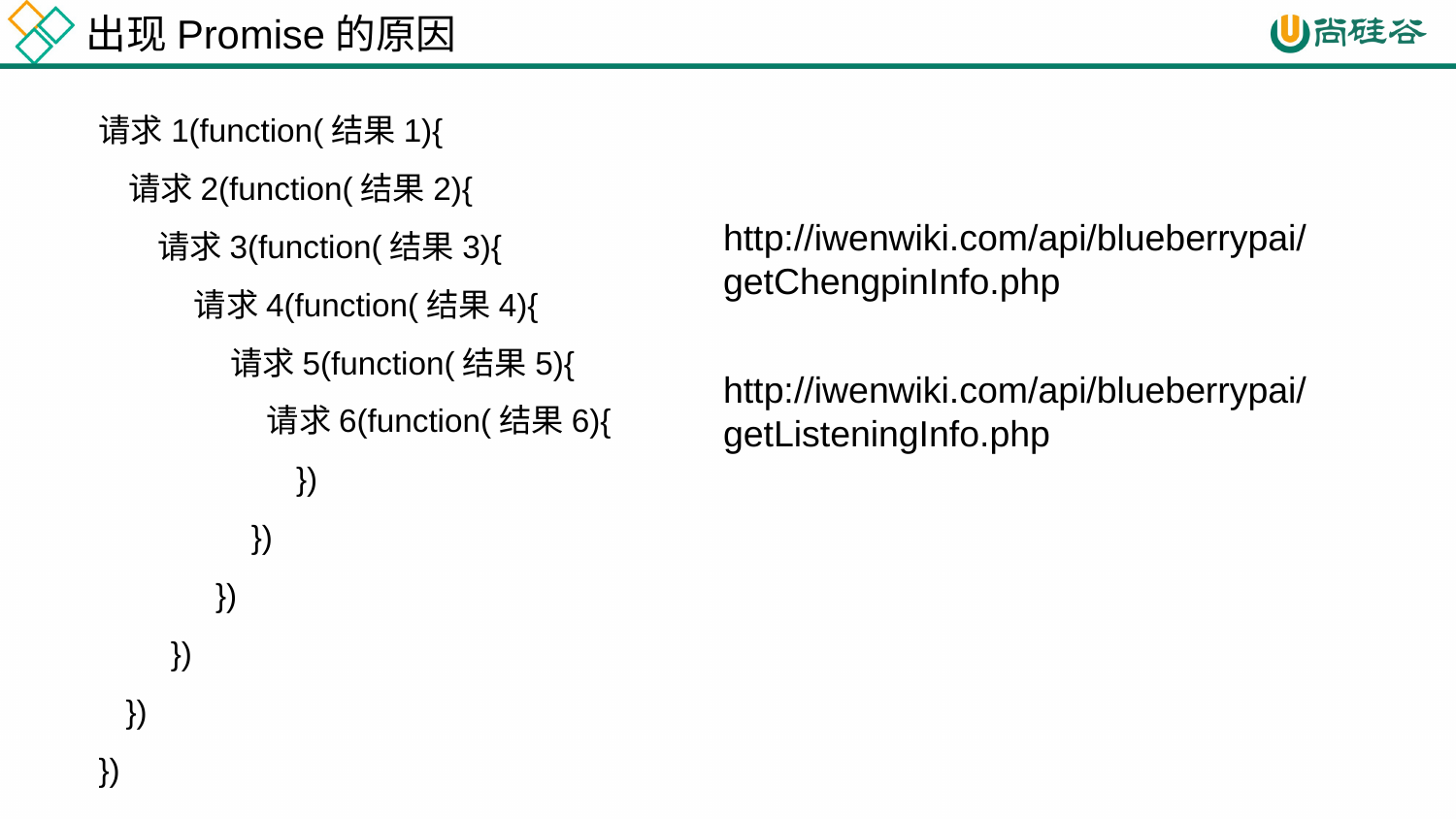

出现Promise的原因
请求1(function(结果1){
   请求2(function(结果2){
       请求3(function(结果3){
            请求4(function(结果4){
                 请求5(function(结果5){
                      请求6(function(结果6){
                      })
                 })
             })
        })
   })
})
http://iwenwiki.com/api/blueberrypai/getChengpinInfo.php
http://iwenwiki.com/api/blueberrypai/getListeningInfo.php